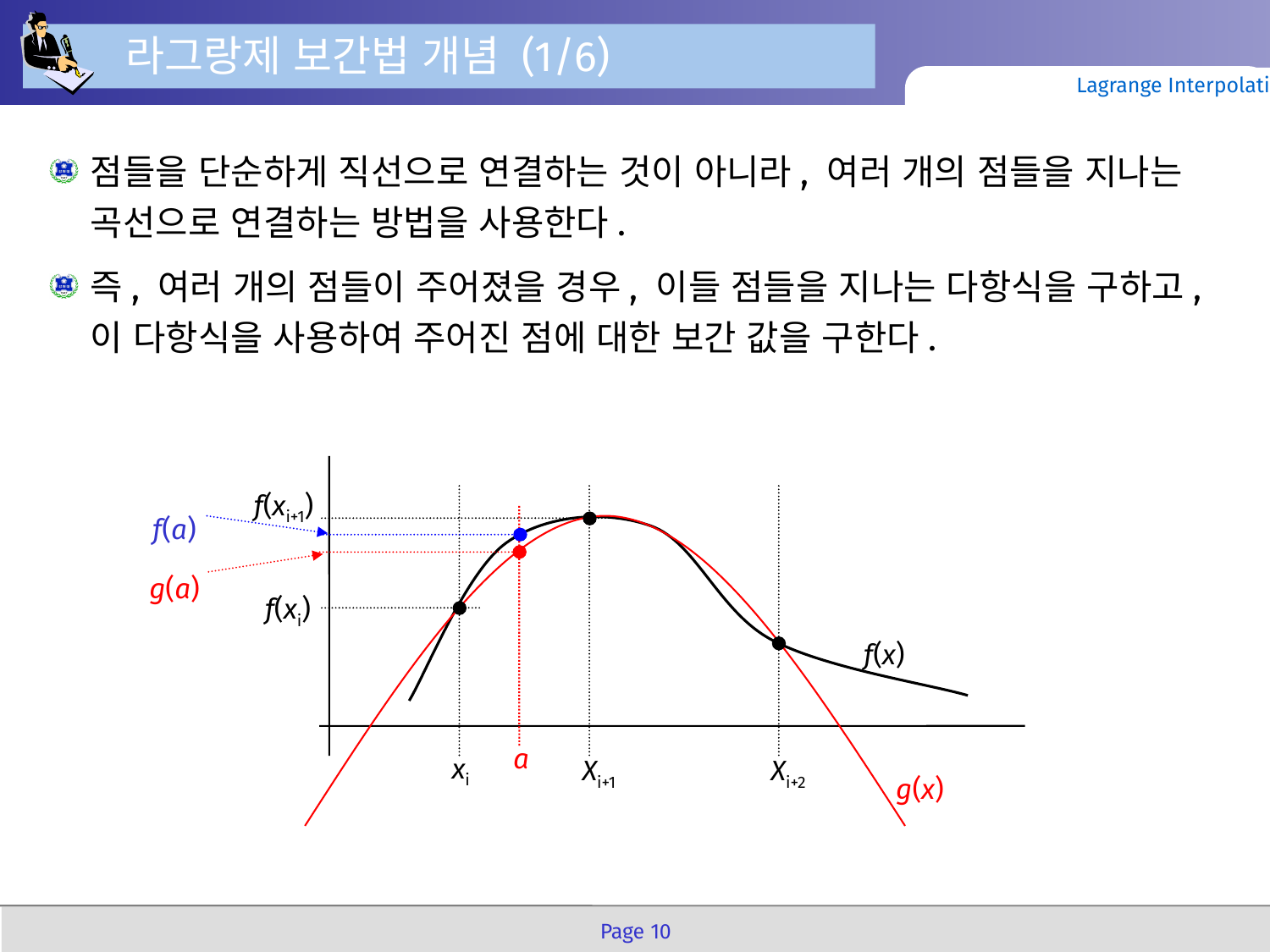

라그랑제 보간법 개념 (1/6)
Lagrange Interpolation
점들을 단순하게 직선으로 연결하는 것이 아니라, 여러 개의 점들을 지나는 곡선으로 연결하는 방법을 사용한다.
즉, 여러 개의 점들이 주어졌을 경우, 이들 점들을 지나는 다항식을 구하고, 이 다항식을 사용하여 주어진 점에 대한 보간 값을 구한다.

f(xi+1)

f(a)

a

g(x)

g(a)
f(xi)

f(x)

xi
Xi+1
Xi+2
Page 10